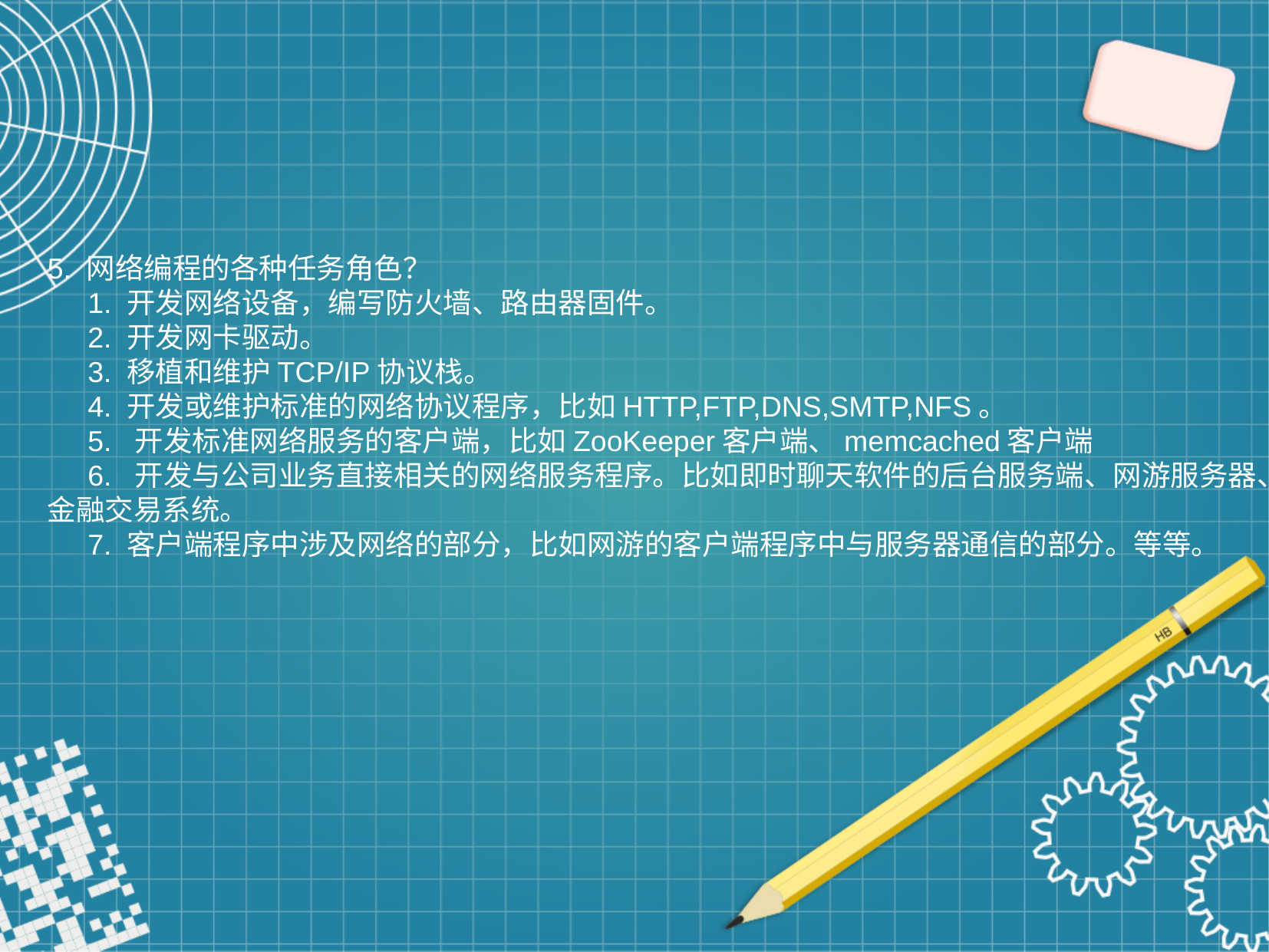

5. 网络编程的各种任务角色？
     1. 开发网络设备，编写防火墙、路由器固件。
     2. 开发网卡驱动。
     3. 移植和维护TCP/IP协议栈。
     4. 开发或维护标准的网络协议程序，比如HTTP,FTP,DNS,SMTP,NFS。
     5.  开发标准网络服务的客户端，比如ZooKeeper客户端、memcached客户端
     6.  开发与公司业务直接相关的网络服务程序。比如即时聊天软件的后台服务端、网游服务器、金融交易系统。
     7. 客户端程序中涉及网络的部分，比如网游的客户端程序中与服务器通信的部分。等等。